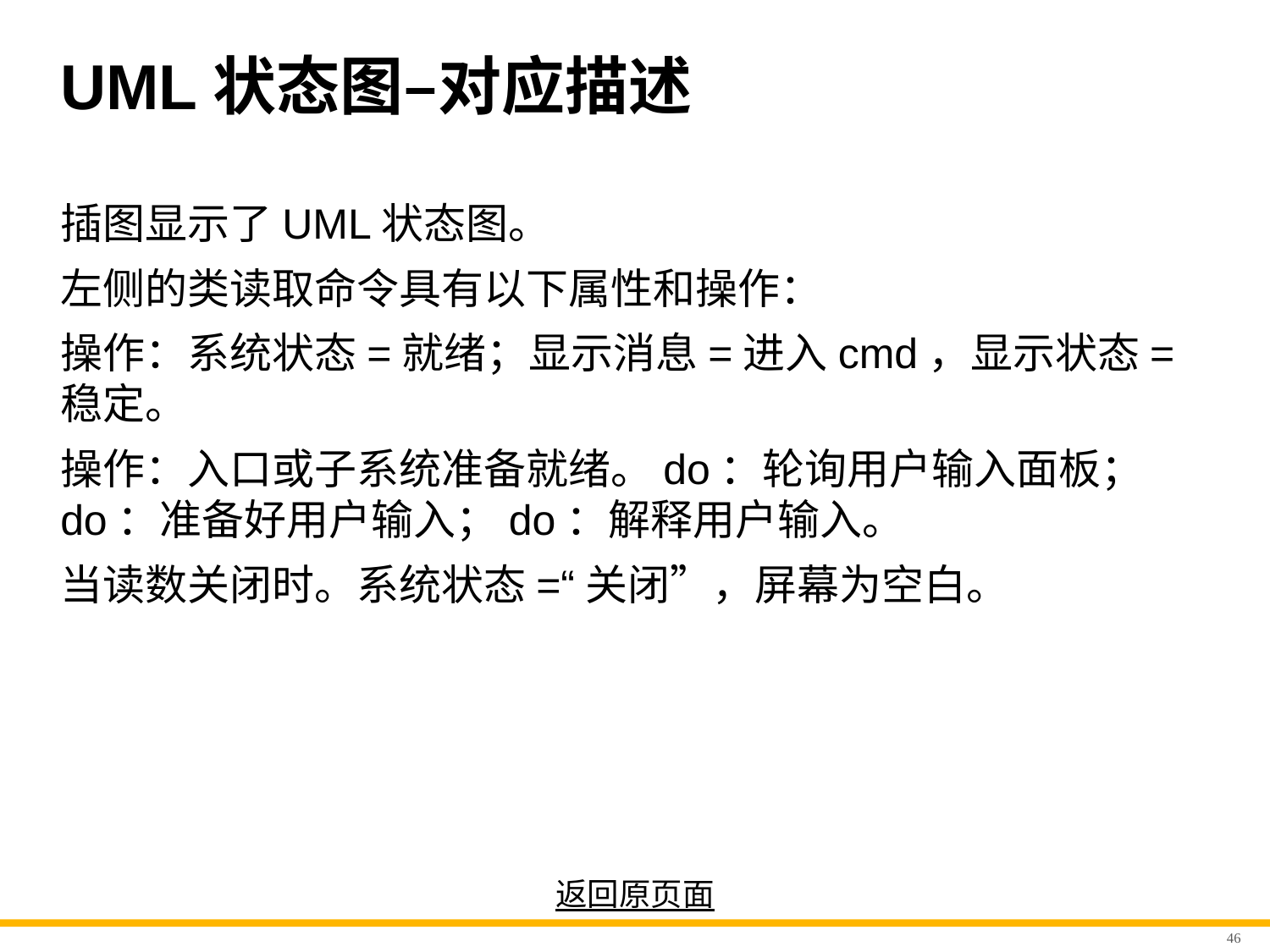

# UML状态图–对应描述
插图显示了UML状态图。
左侧的类读取命令具有以下属性和操作：
操作：系统状态=就绪；显示消息=进入cmd，显示状态=稳定。
操作：入口或子系统准备就绪。do：轮询用户输入面板；do：准备好用户输入；do：解释用户输入。
当读数关闭时。系统状态=“关闭”，屏幕为空白。
返回原页面
46